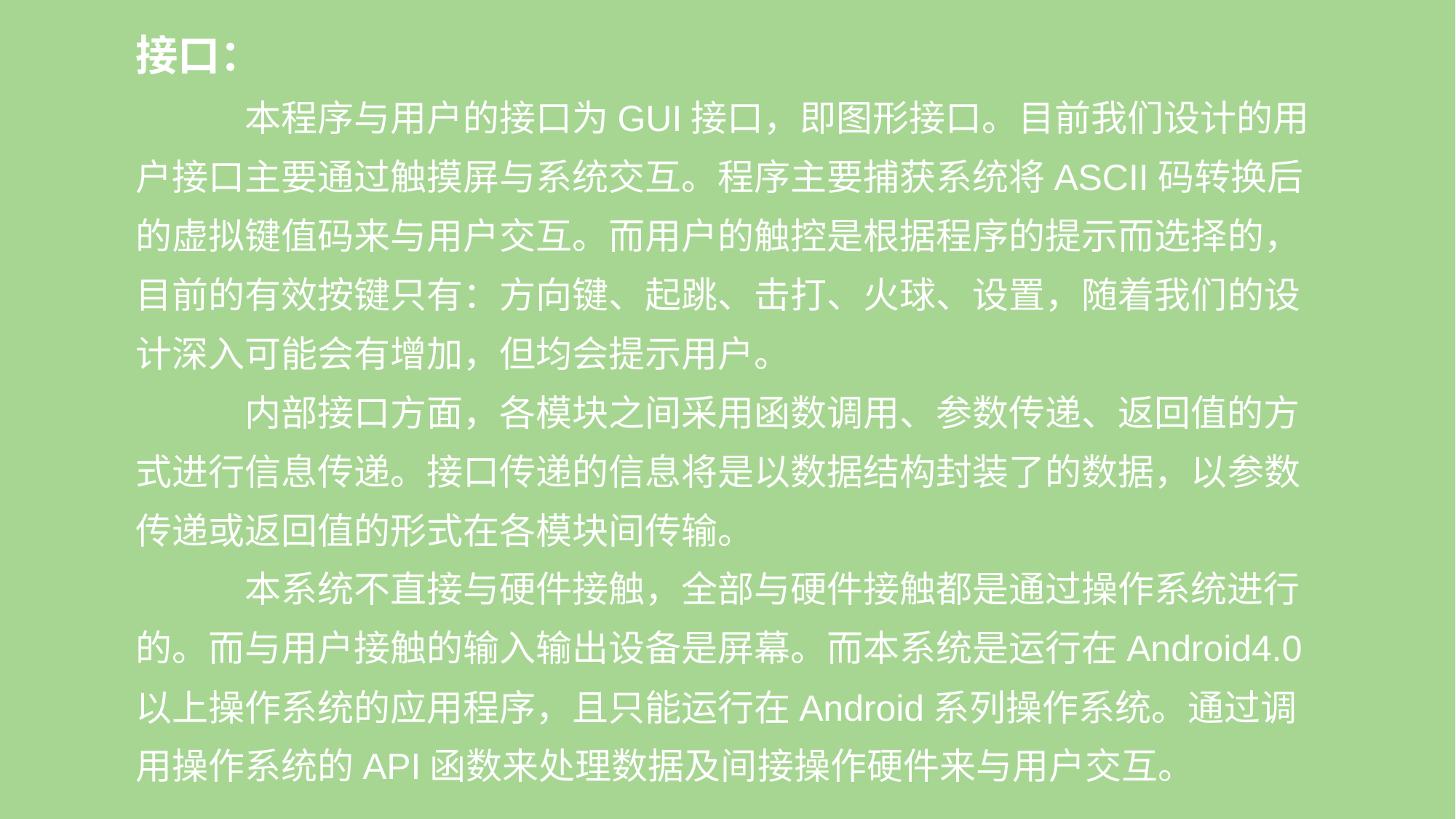

接口：
	本程序与用户的接口为GUI接口，即图形接口。目前我们设计的用户接口主要通过触摸屏与系统交互。程序主要捕获系统将ASCII码转换后的虚拟键值码来与用户交互。而用户的触控是根据程序的提示而选择的，目前的有效按键只有：方向键、起跳、击打、火球、设置，随着我们的设计深入可能会有增加，但均会提示用户。
	内部接口方面，各模块之间采用函数调用、参数传递、返回值的方式进行信息传递。接口传递的信息将是以数据结构封装了的数据，以参数传递或返回值的形式在各模块间传输。
	本系统不直接与硬件接触，全部与硬件接触都是通过操作系统进行的。而与用户接触的输入输出设备是屏幕。而本系统是运行在Android4.0以上操作系统的应用程序，且只能运行在Android系列操作系统。通过调用操作系统的API函数来处理数据及间接操作硬件来与用户交互。